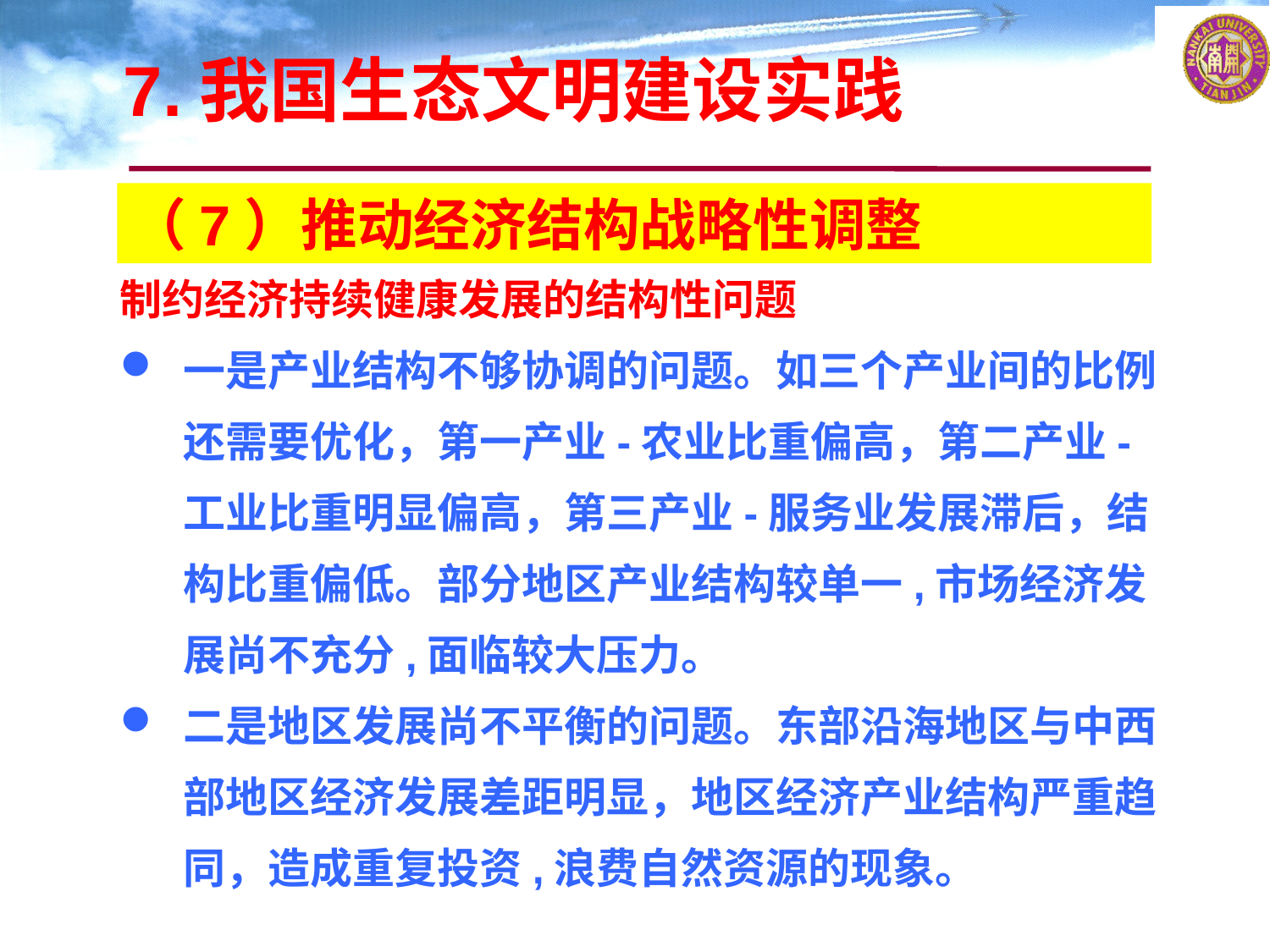

7.我国生态文明建设实践

（7）推动经济结构战略性调整
制约经济持续健康发展的结构性问题
一是产业结构不够协调的问题。如三个产业间的比例还需要优化，第一产业-农业比重偏高，第二产业-工业比重明显偏高，第三产业-服务业发展滞后，结构比重偏低。部分地区产业结构较单一,市场经济发展尚不充分,面临较大压力。
二是地区发展尚不平衡的问题。东部沿海地区与中西部地区经济发展差距明显，地区经济产业结构严重趋同，造成重复投资,浪费自然资源的现象。